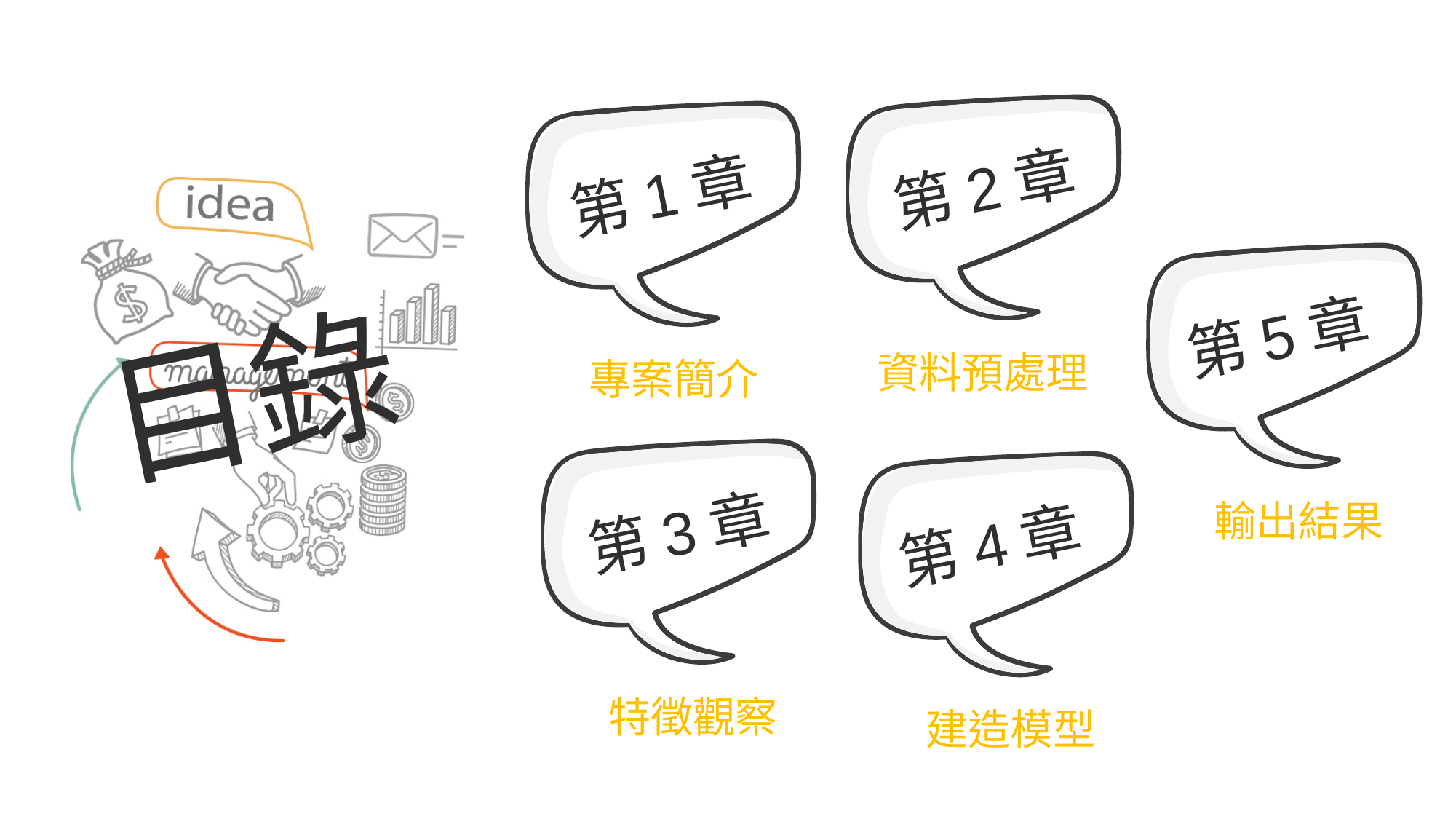

第2章

第1章

第5章
目錄
資料預處理
專案簡介

第3章

第4章
輸出結果
特徵觀察
建造模型